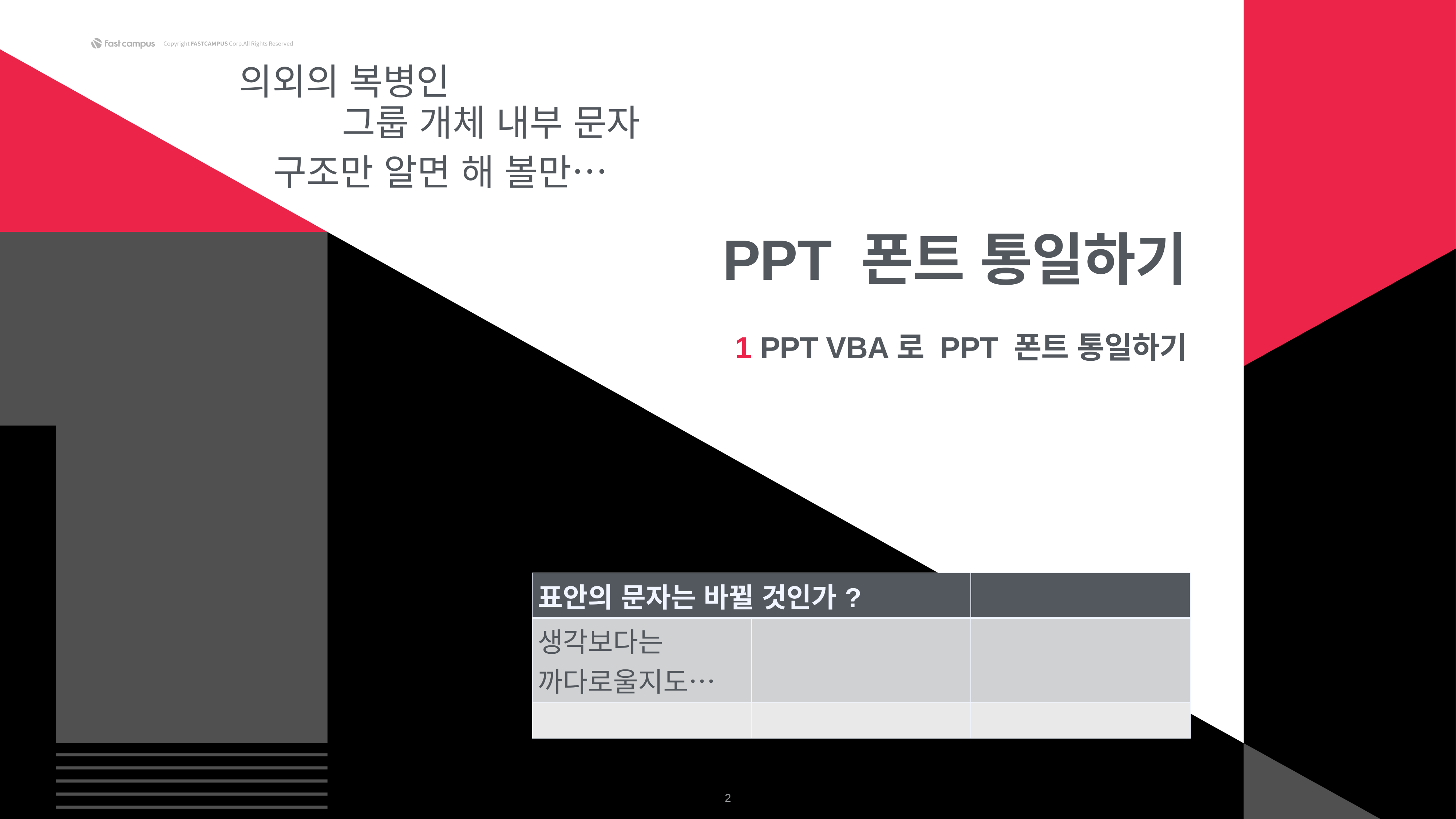

의외의 복병인
그룹 개체 내부 문자
구조만 알면 해 볼만…
PPT 폰트 통일하기

1 PPT VBA로 PPT 폰트 통일하기
| 표안의 문자는 바뀔 것인가? |  |  |
| --- | --- | --- |
| 생각보다는 까다로울지도… |  |  |
|  |  |  |
2